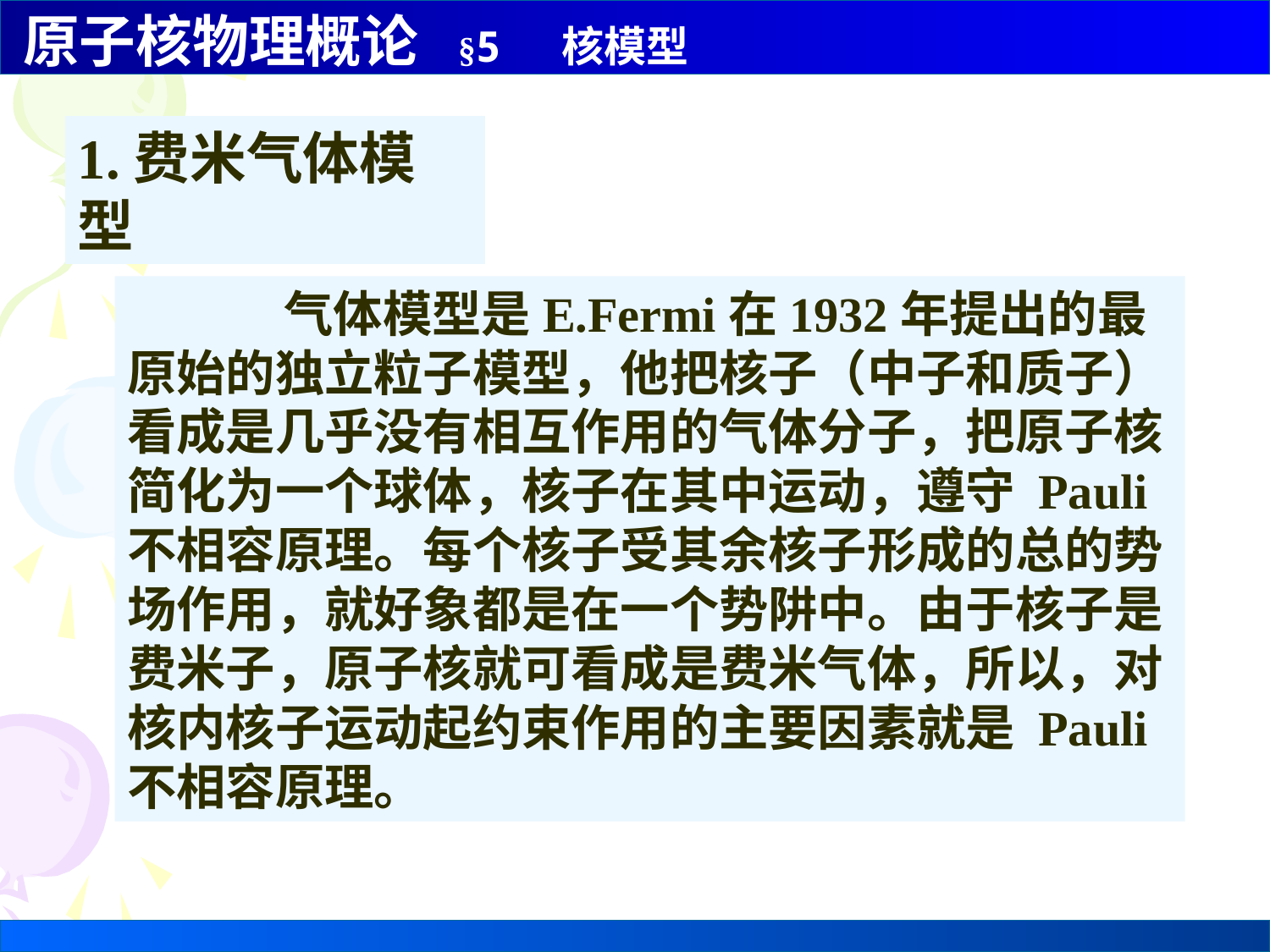

1.费米气体模型
         气体模型是E.Fermi在1932年提出的最原始的独立粒子模型，他把核子（中子和质子）看成是几乎没有相互作用的气体分子，把原子核简化为一个球体，核子在其中运动，遵守 Pauli 不相容原理。每个核子受其余核子形成的总的势场作用，就好象都是在一个势阱中。由于核子是费米子，原子核就可看成是费米气体，所以，对核内核子运动起约束作用的主要因素就是 Pauli 不相容原理。